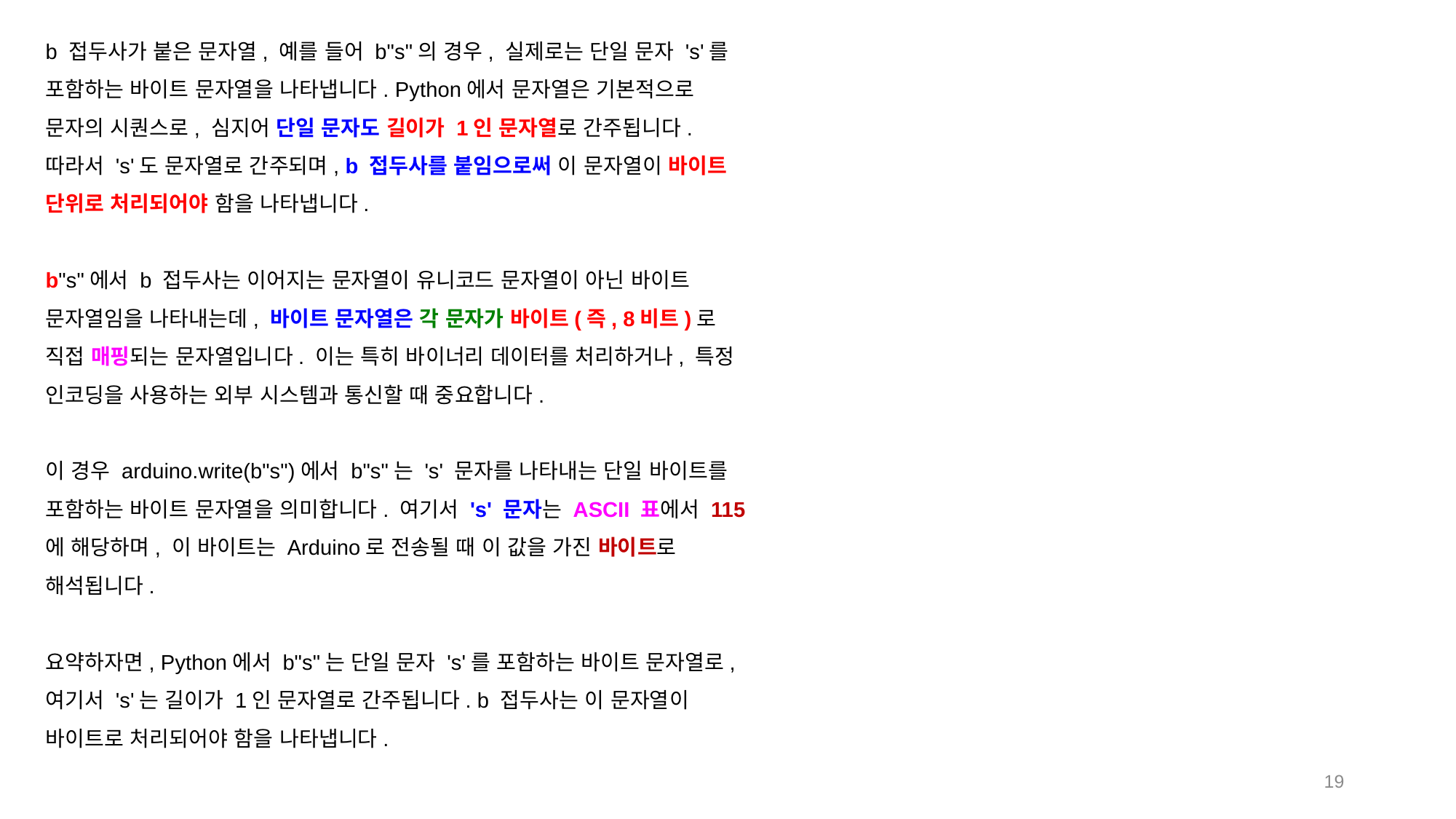

b 접두사가 붙은 문자열, 예를 들어 b"s"의 경우, 실제로는 단일 문자 's'를 포함하는 바이트 문자열을 나타냅니다. Python에서 문자열은 기본적으로 문자의 시퀀스로, 심지어 단일 문자도 길이가 1인 문자열로 간주됩니다.
따라서 's'도 문자열로 간주되며, b 접두사를 붙임으로써 이 문자열이 바이트 단위로 처리되어야 함을 나타냅니다.

b"s"에서 b 접두사는 이어지는 문자열이 유니코드 문자열이 아닌 바이트 문자열임을 나타내는데, 바이트 문자열은 각 문자가 바이트(즉, 8비트)로 직접 매핑되는 문자열입니다. 이는 특히 바이너리 데이터를 처리하거나, 특정 인코딩을 사용하는 외부 시스템과 통신할 때 중요합니다.

이 경우 arduino.write(b"s")에서 b"s"는 's' 문자를 나타내는 단일 바이트를 포함하는 바이트 문자열을 의미합니다. 여기서 's' 문자는 ASCII 표에서 115에 해당하며, 이 바이트는 Arduino로 전송될 때 이 값을 가진 바이트로 해석됩니다.

요약하자면, Python에서 b"s"는 단일 문자 's'를 포함하는 바이트 문자열로, 여기서 's'는 길이가 1인 문자열로 간주됩니다. b 접두사는 이 문자열이 바이트로 처리되어야 함을 나타냅니다.
19